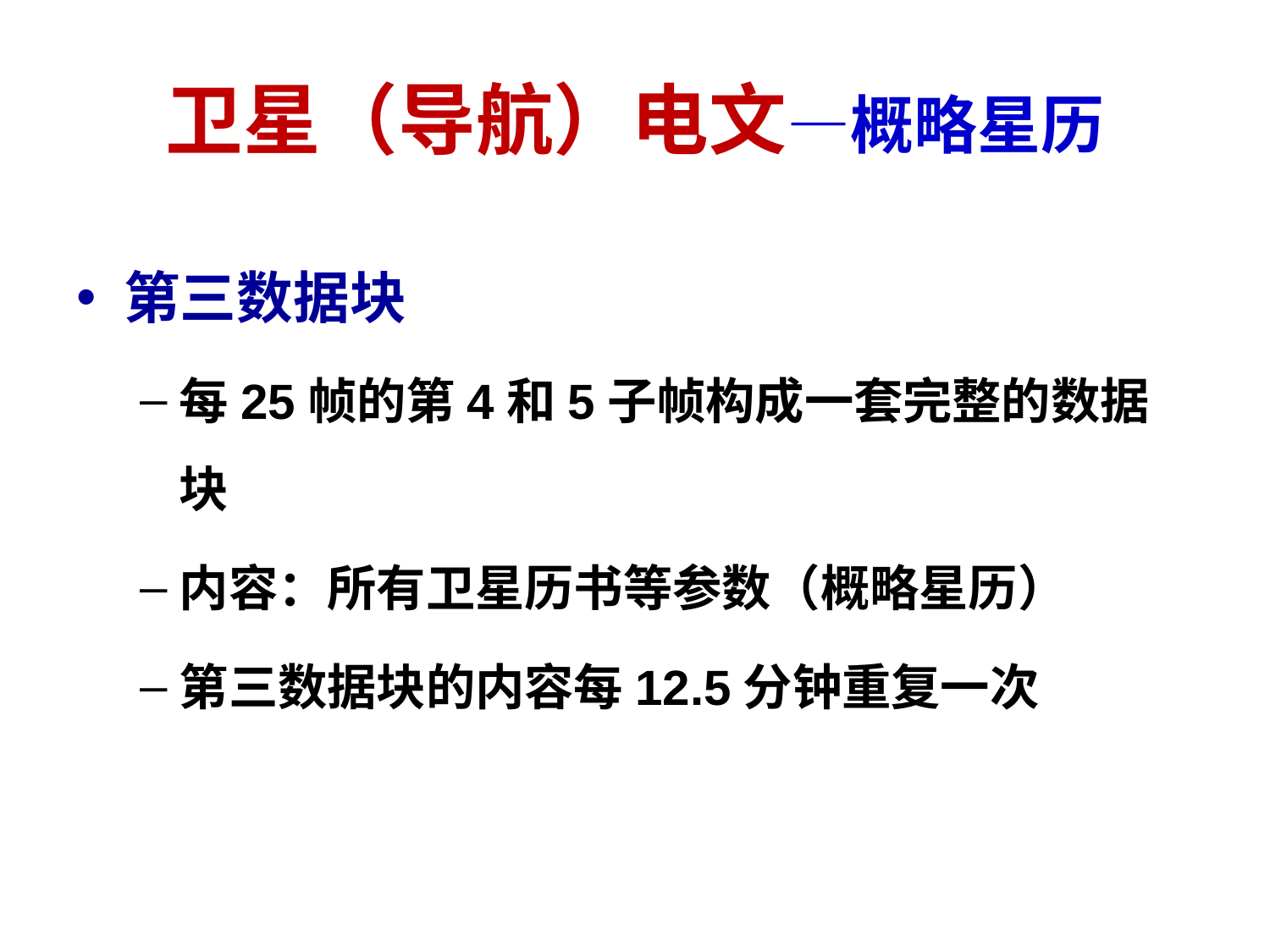

# 卫星（导航）电文—概略星历
第三数据块
每25帧的第4和5子帧构成一套完整的数据块
内容：所有卫星历书等参数（概略星历）
第三数据块的内容每12.5分钟重复一次